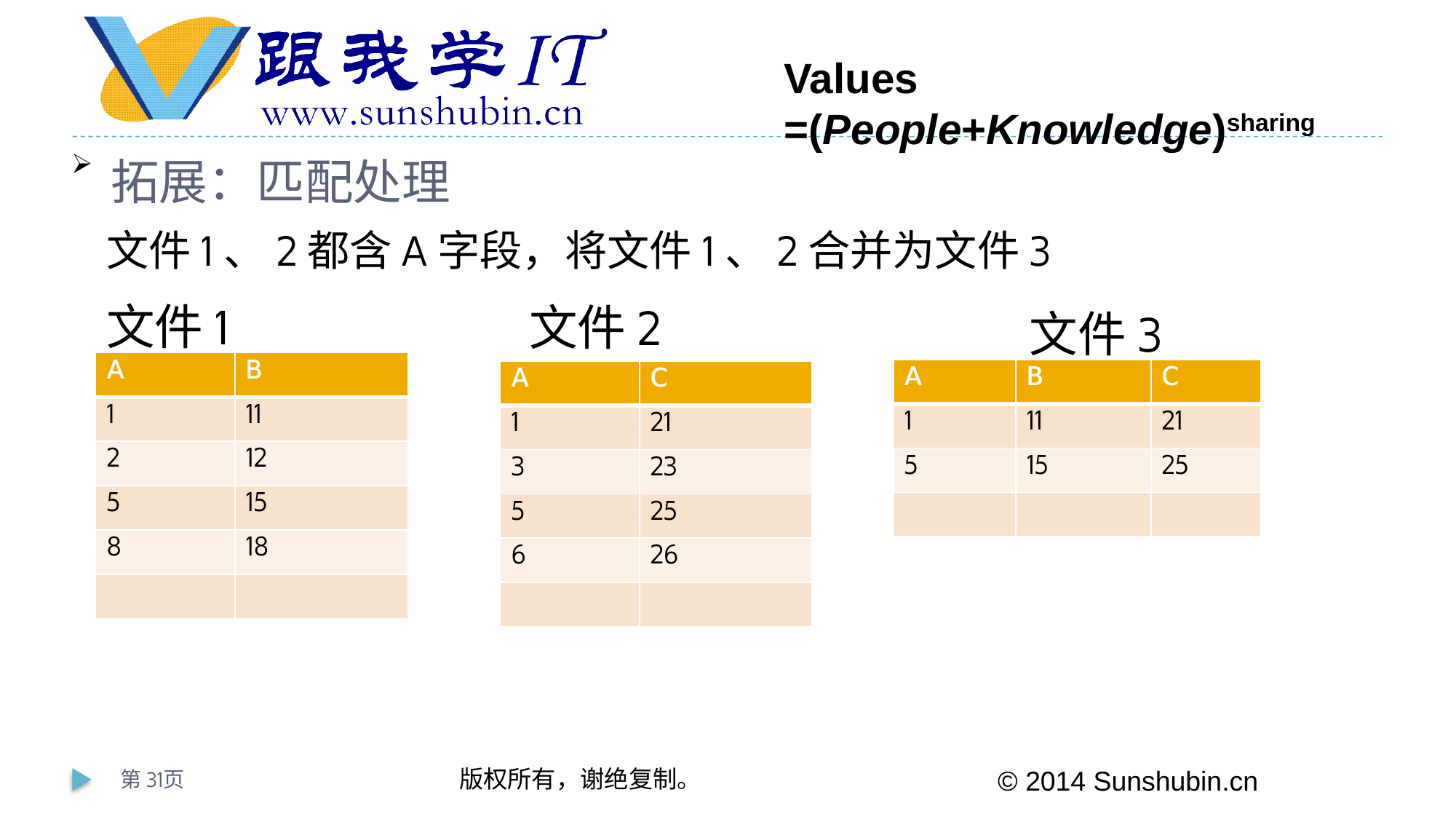

拓展：匹配处理
文件1、2都含A字段，将文件1、2合并为文件3
文件1
文件2
文件3
| A | B |
| --- | --- |
| 1 | 11 |
| 2 | 12 |
| 5 | 15 |
| 8 | 18 |
|  |  |
| A | B | C |
| --- | --- | --- |
| 1 | 11 | 21 |
| 5 | 15 | 25 |
|  |  |  |
| A | C |
| --- | --- |
| 1 | 21 |
| 3 | 23 |
| 5 | 25 |
| 6 | 26 |
|  |  |
第31页